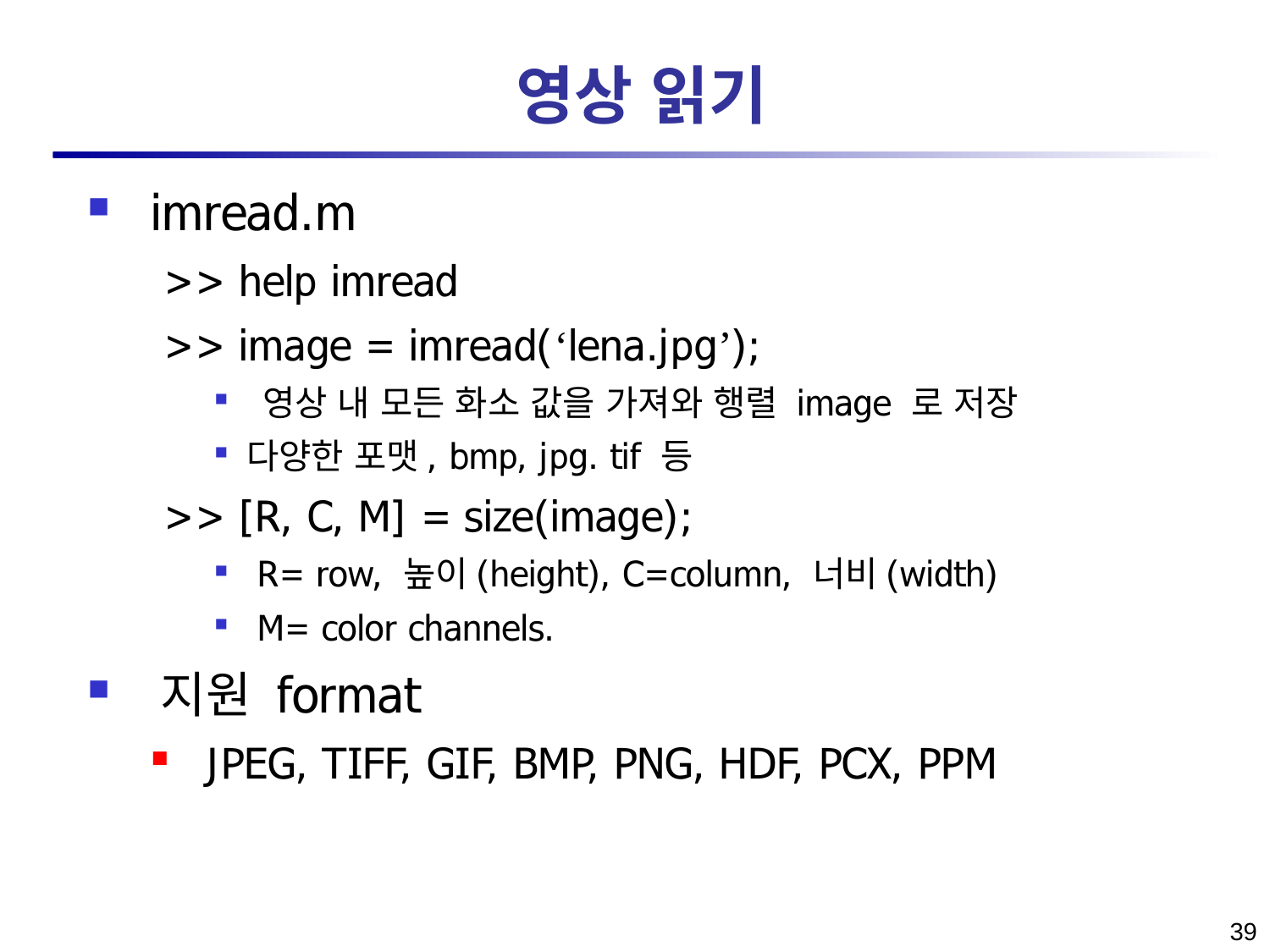

# 영상 읽기
 imread.m
 >> help imread
 >> image = imread(‘lena.jpg’);
 영상 내 모든 화소 값을 가져와 행렬 image 로 저장
다양한 포맷, bmp, jpg. tif 등
 >> [R, C, M] = size(image);
 R= row, 높이(height), C=column, 너비(width)
 M= color channels.
 지원 format
 JPEG, TIFF, GIF, BMP, PNG, HDF, PCX, PPM
39